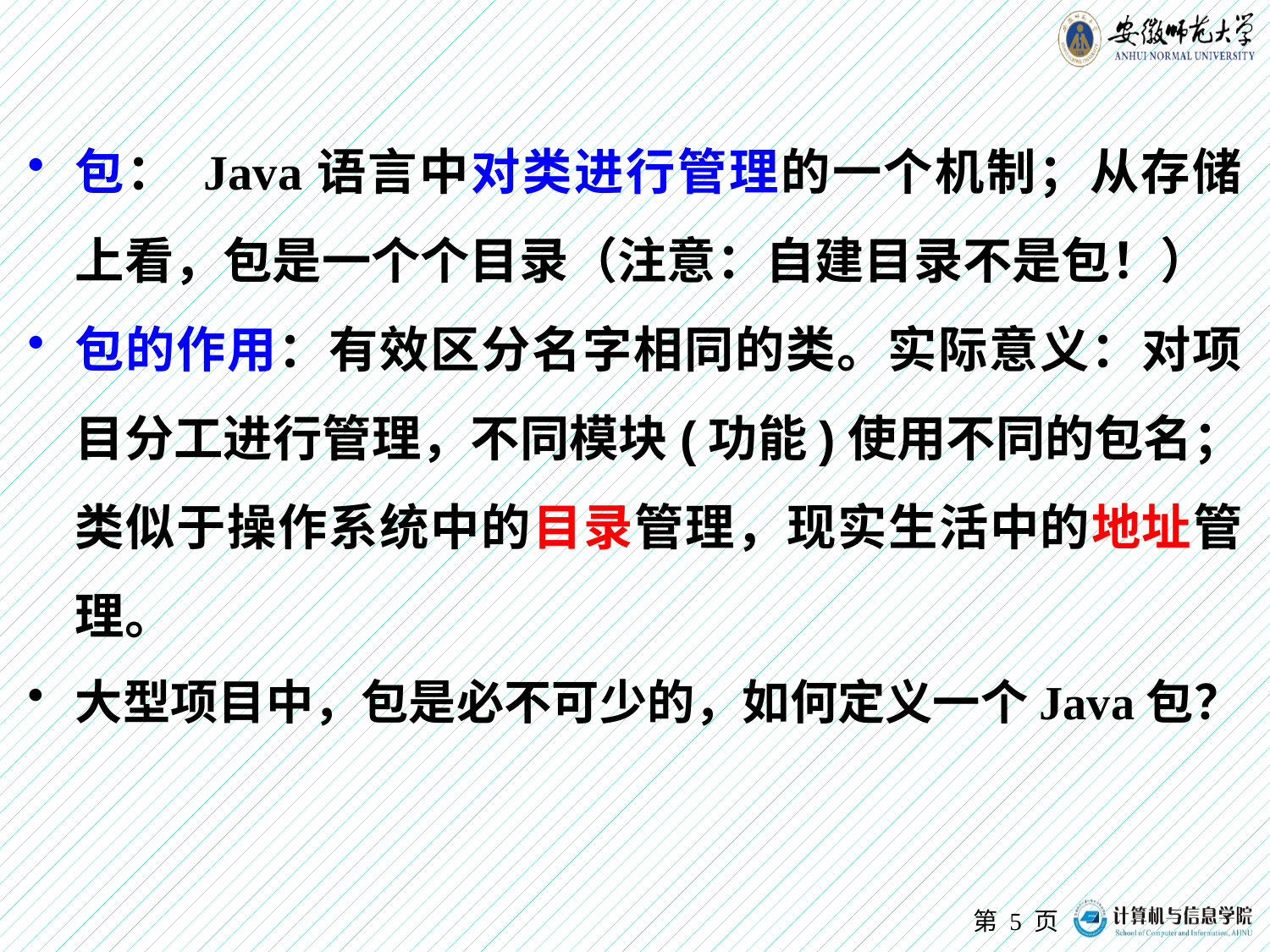

包： Java语言中对类进行管理的一个机制；从存储上看，包是一个个目录（注意：自建目录不是包！）
包的作用：有效区分名字相同的类。实际意义：对项目分工进行管理，不同模块(功能)使用不同的包名；类似于操作系统中的目录管理，现实生活中的地址管理。
大型项目中，包是必不可少的，如何定义一个Java包？
第 5 页